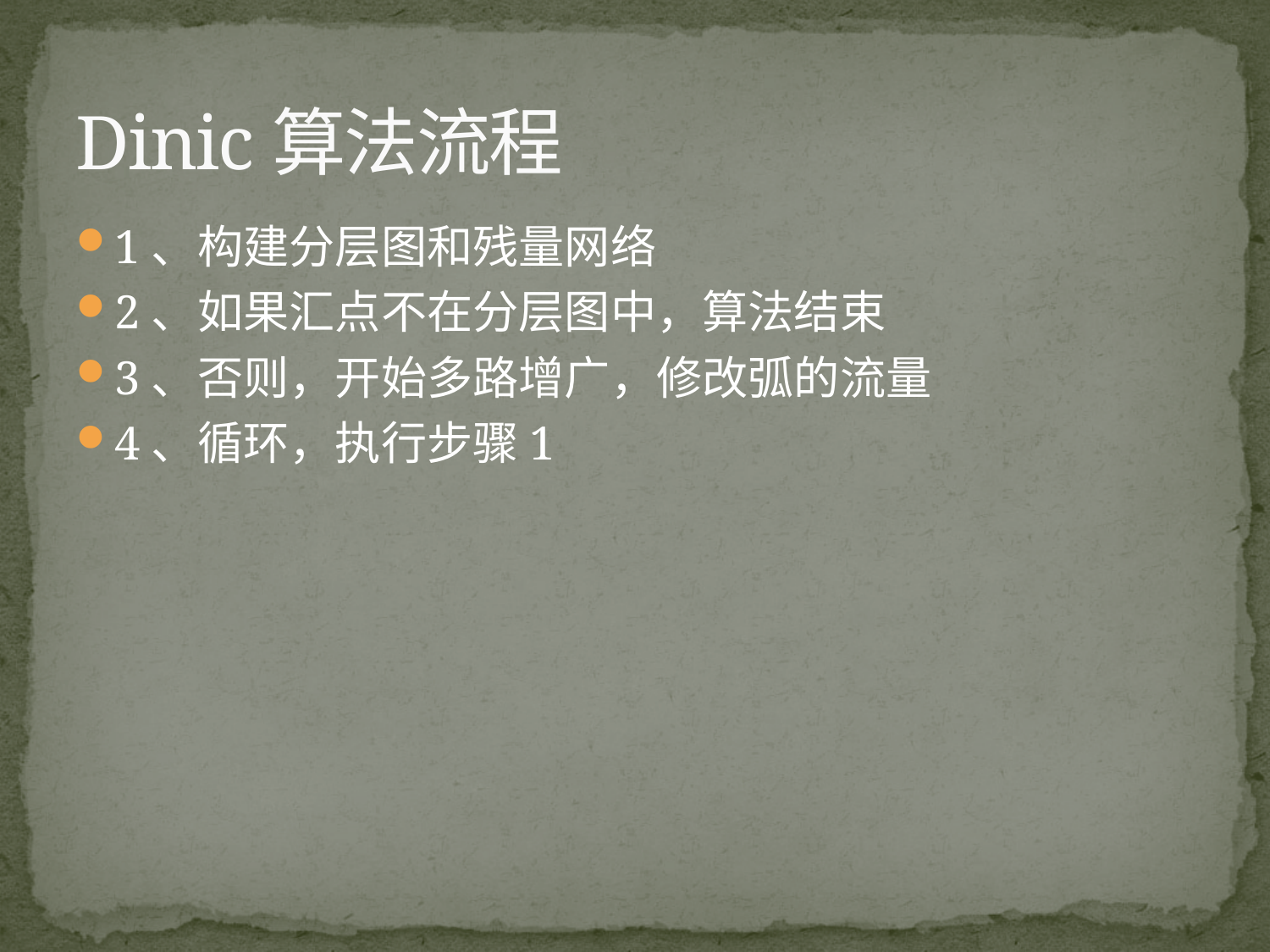

# Dinic算法流程
1、构建分层图和残量网络
2、如果汇点不在分层图中，算法结束
3、否则，开始多路增广，修改弧的流量
4、循环，执行步骤1